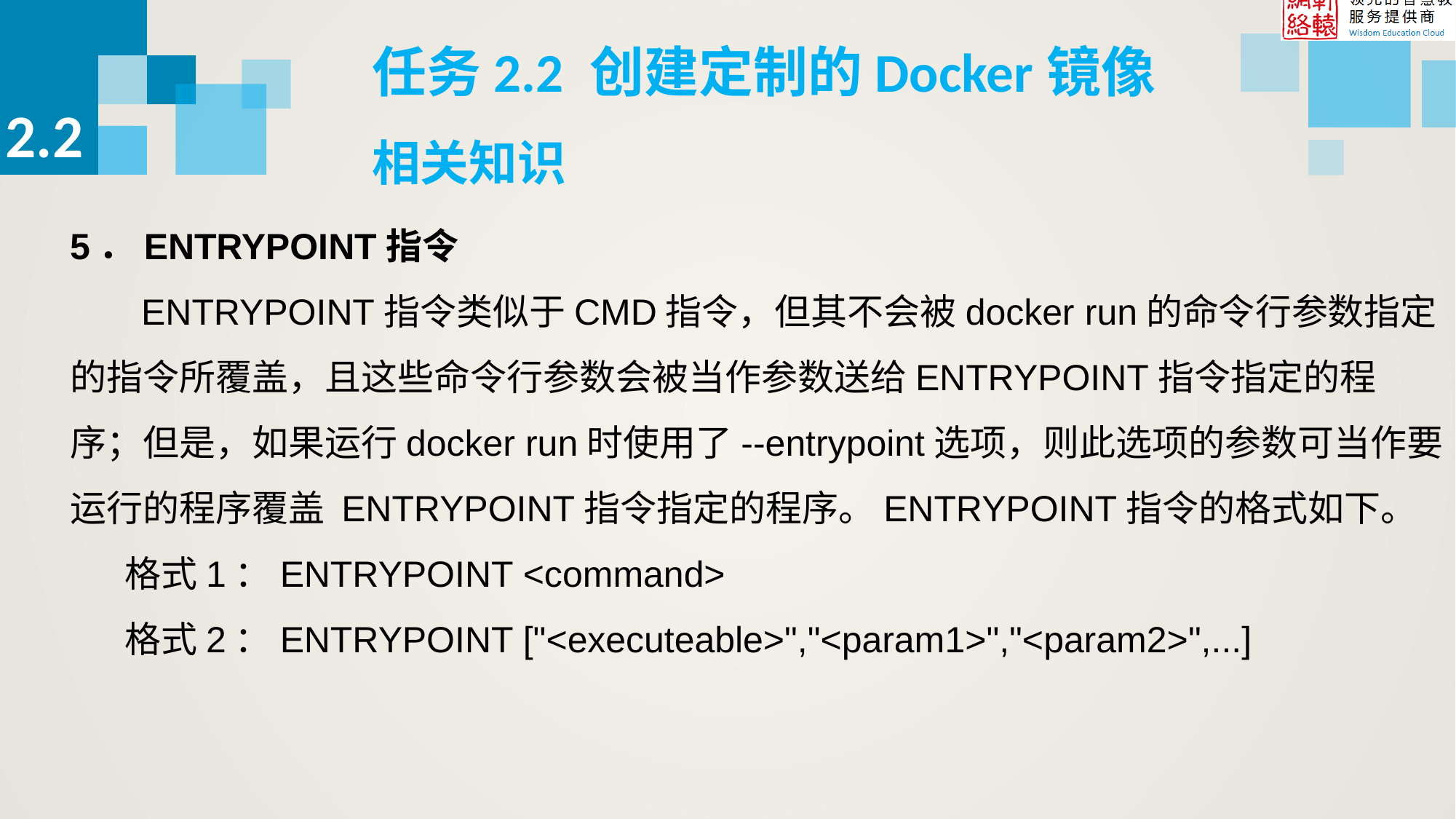

任务2.2 创建定制的Docker镜像
2.2
相关知识
5．ENTRYPOINT指令
       ENTRYPOINT指令类似于CMD指令，但其不会被docker run的命令行参数指定的指令所覆盖，且这些命令行参数会被当作参数送给ENTRYPOINT指令指定的程序；但是，如果运行docker run时使用了--entrypoint选项，则此选项的参数可当作要运行的程序覆盖 ENTRYPOINT指令指定的程序。ENTRYPOINT指令的格式如下。
格式1：ENTRYPOINT <command>
格式2：ENTRYPOINT ["<executeable>","<param1>","<param2>",...]